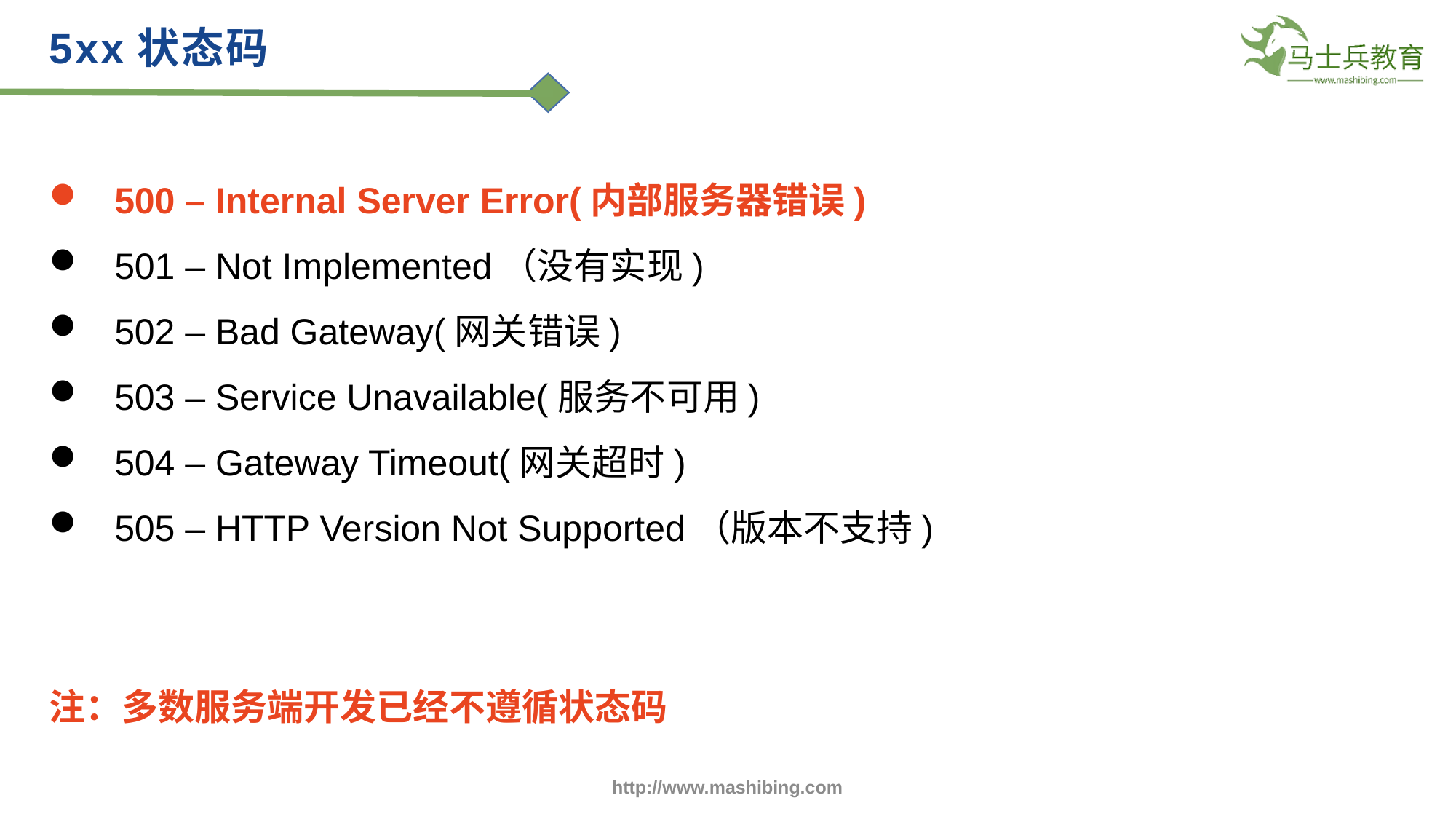

5xx状态码
500 – Internal Server Error(内部服务器错误)
501 – Not Implemented（没有实现)
502 – Bad Gateway(网关错误)
503 – Service Unavailable(服务不可用)
504 – Gateway Timeout(网关超时)
505 – HTTP Version Not Supported（版本不支持)
注：多数服务端开发已经不遵循状态码